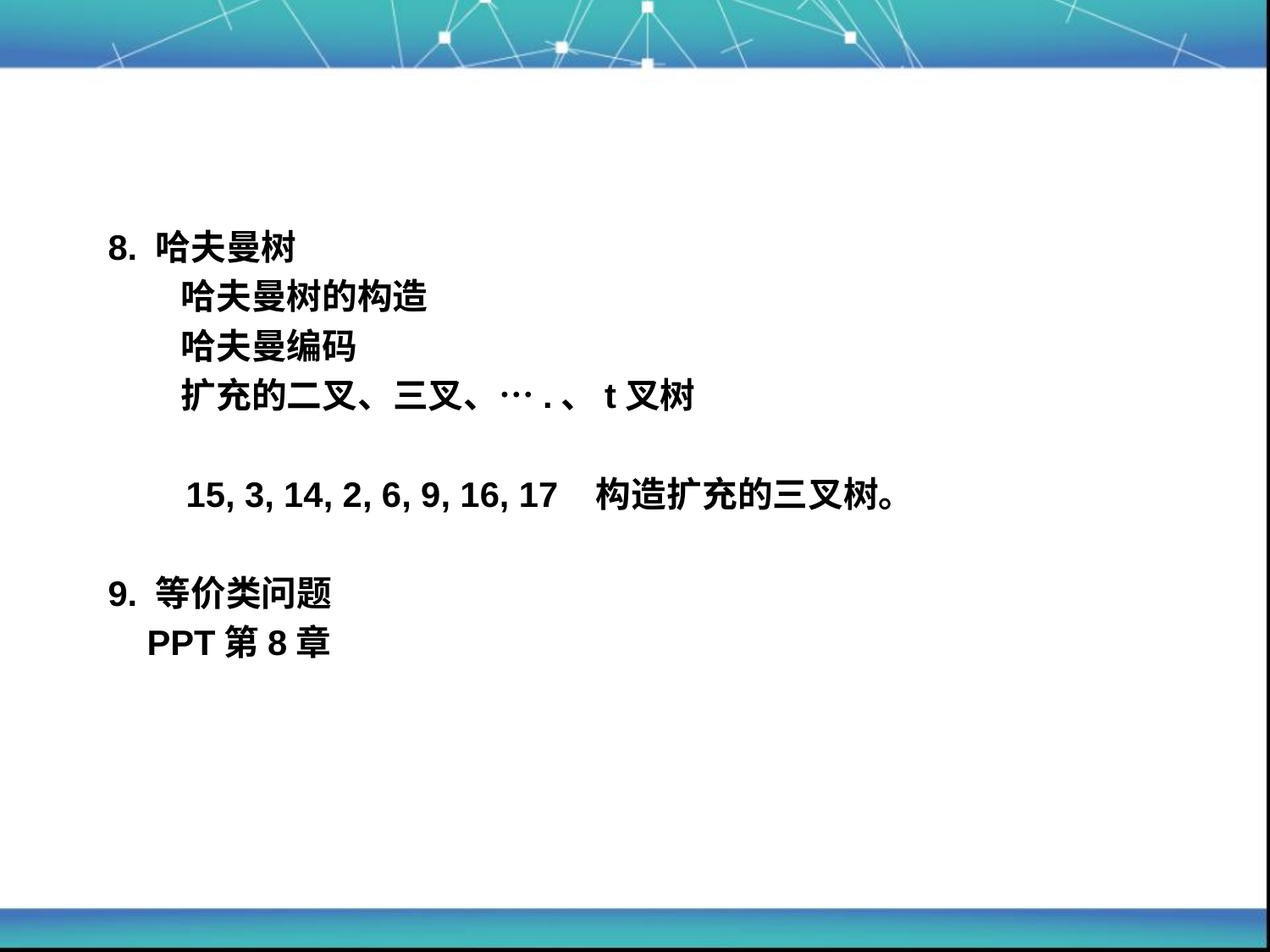

8. 哈夫曼树
        哈夫曼树的构造
        哈夫曼编码
        扩充的二叉、三叉、….、t叉树

        15, 3, 14, 2, 6, 9, 16, 17   构造扩充的三叉树。

9. 等价类问题
    PPT第8章